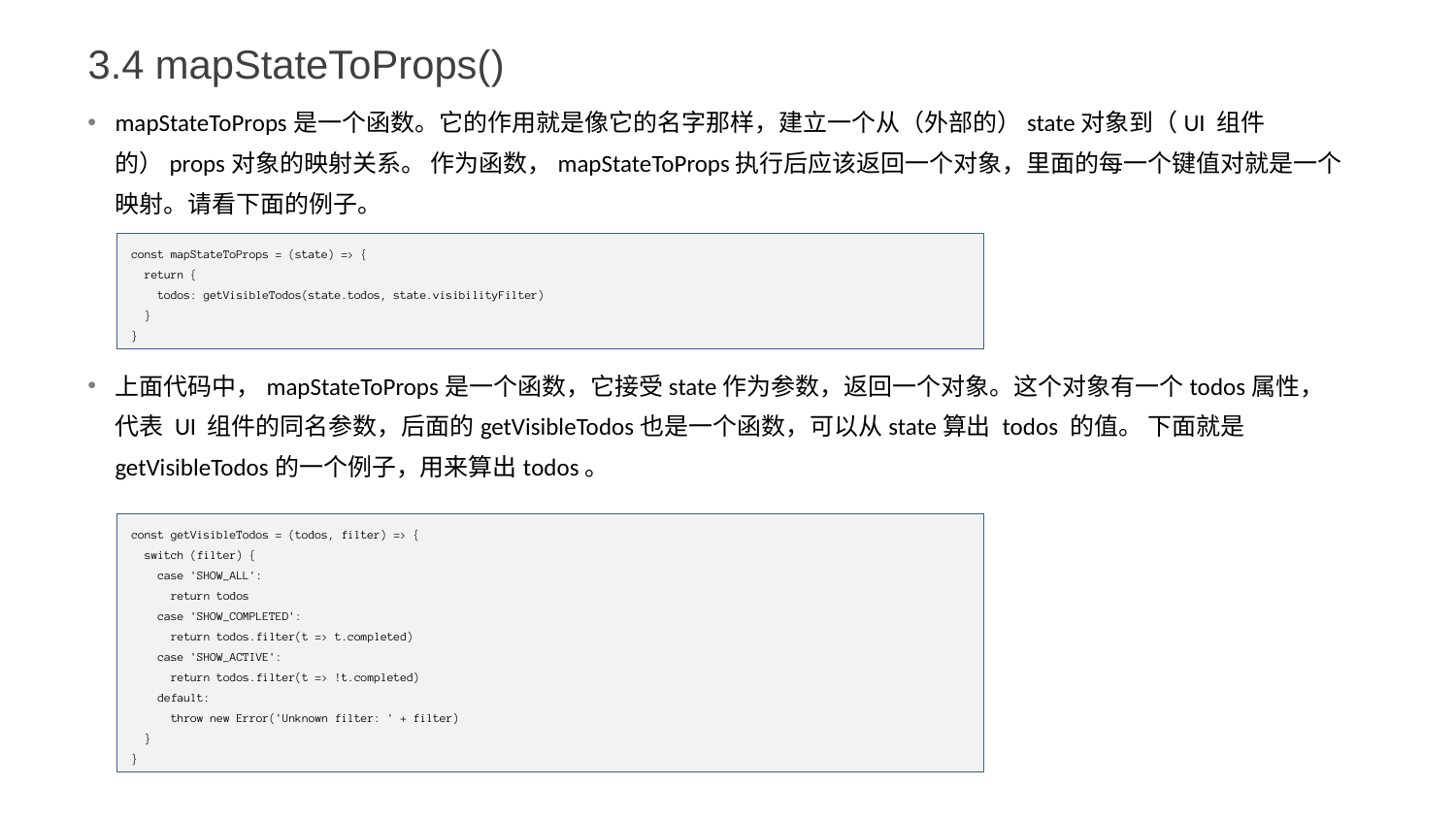

3.4 mapStateToProps()
mapStateToProps是一个函数。它的作用就是像它的名字那样，建立一个从（外部的）state对象到（UI 组件的）props对象的映射关系。 作为函数，mapStateToProps执行后应该返回一个对象，里面的每一个键值对就是一个映射。请看下面的例子。

上面代码中，mapStateToProps是一个函数，它接受state作为参数，返回一个对象。这个对象有一个todos属性，代表 UI 组件的同名参数，后面的getVisibleTodos也是一个函数，可以从state算出 todos 的值。 下面就是getVisibleTodos的一个例子，用来算出todos。
const mapStateToProps = (state) => {
  return {
    todos: getVisibleTodos(state.todos, state.visibilityFilter)
  }
}
const getVisibleTodos = (todos, filter) => {
  switch (filter) {
    case 'SHOW_ALL':
      return todos
    case 'SHOW_COMPLETED':
      return todos.filter(t => t.completed)
    case 'SHOW_ACTIVE':
      return todos.filter(t => !t.completed)
    default:
      throw new Error('Unknown filter: ' + filter)
  }
}